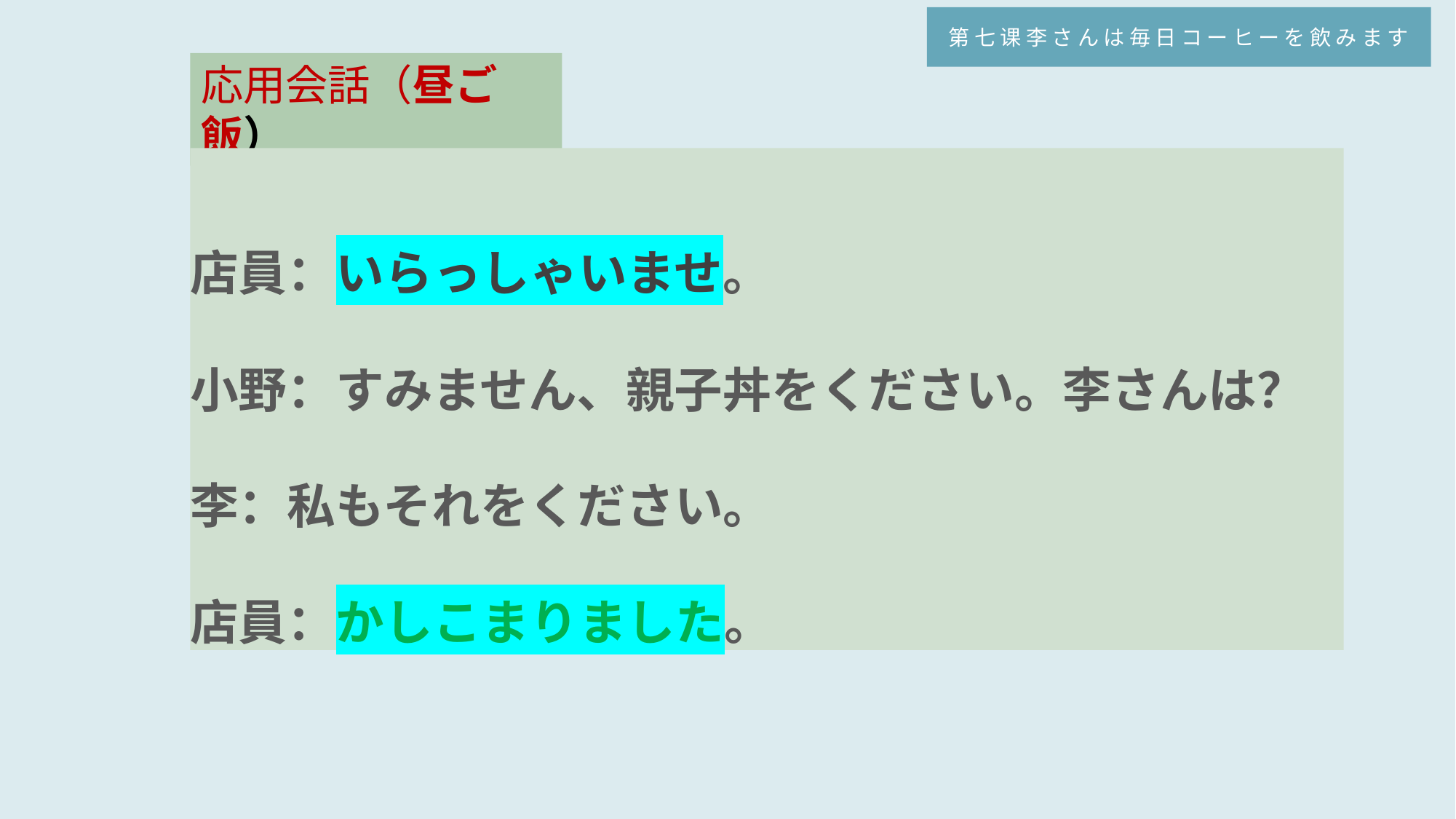

第七课李さんは毎日コーヒーを飲みます
応用会話（昼ご飯）

店員：いらっしゃいませ。
小野：すみません、親子丼をください。李さんは？
李：私もそれをください。
店員：かしこまりました。